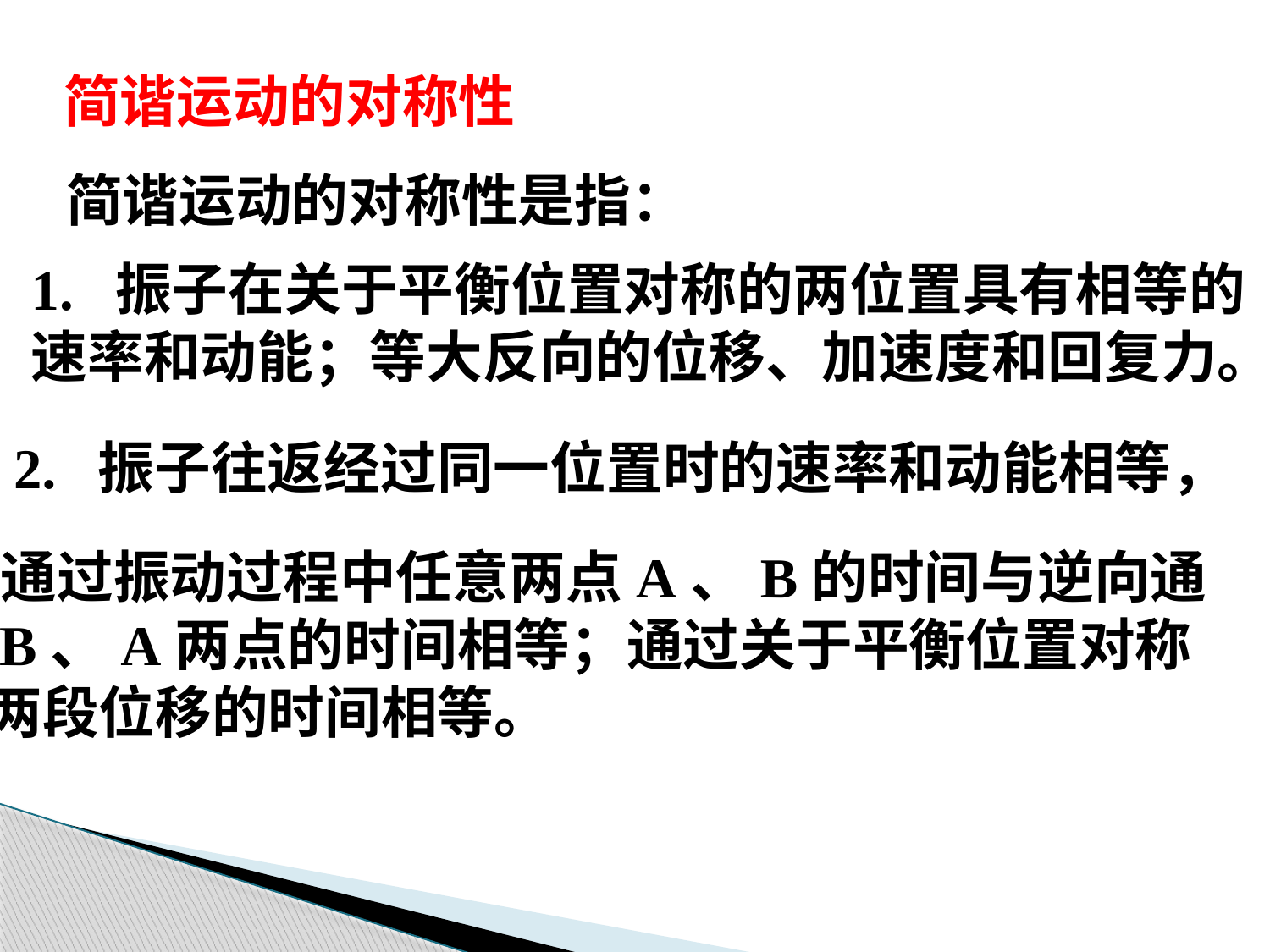

简谐运动的对称性
简谐运动的对称性是指：
1.  振子在关于平衡位置对称的两位置具有相等的
速率和动能；等大反向的位移、加速度和回复力。
2.  振子往返经过同一位置时的速率和动能相等，
通过振动过程中任意两点A、B的时间与逆向通
过B、A两点的时间相等；通过关于平衡位置对称
的两段位移的时间相等。